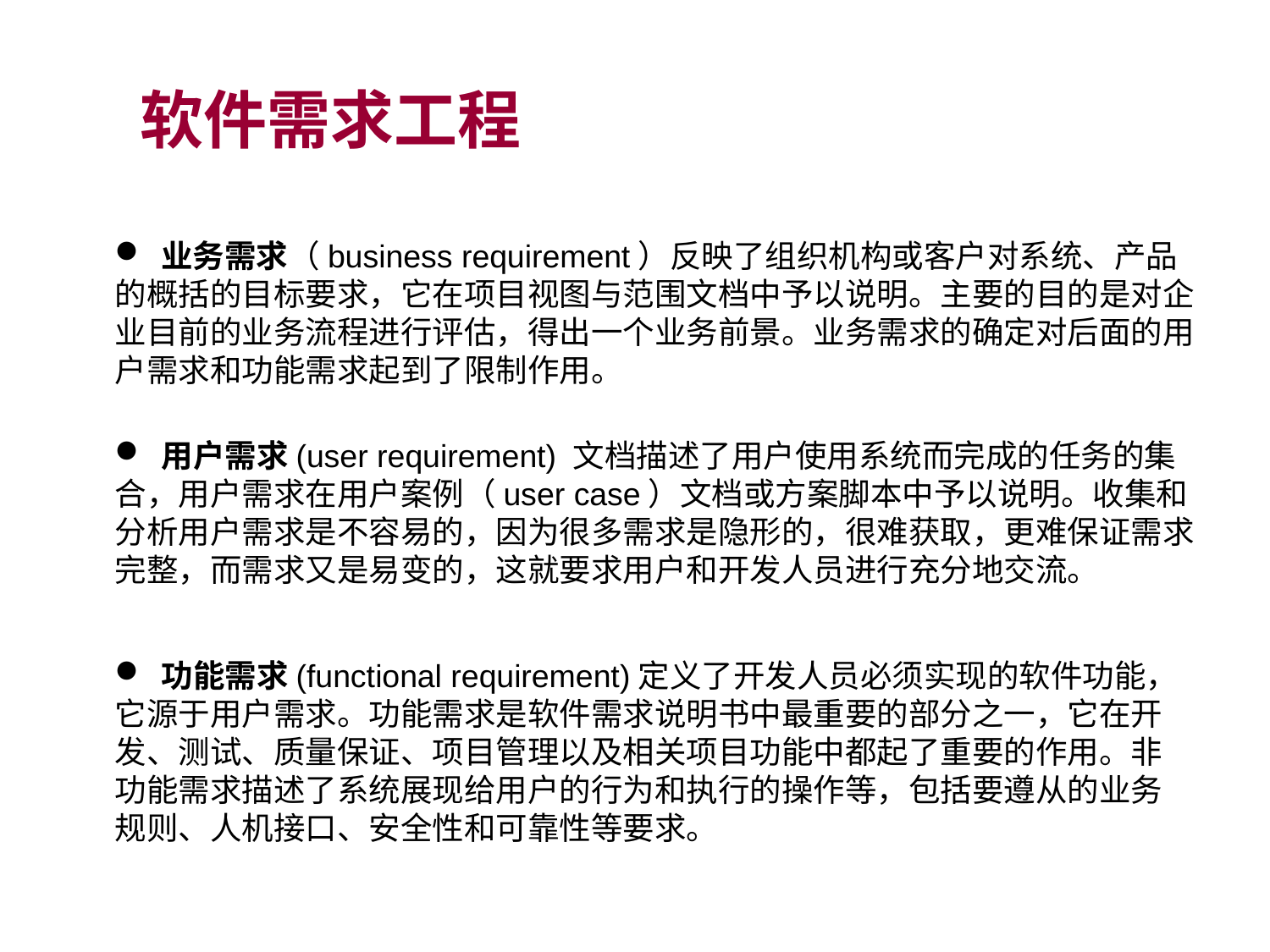

软件需求工程
 业务需求（business requirement）反映了组织机构或客户对系统、产品的概括的目标要求，它在项目视图与范围文档中予以说明。主要的目的是对企业目前的业务流程进行评估，得出一个业务前景。业务需求的确定对后面的用户需求和功能需求起到了限制作用。
 用户需求(user requirement) 文档描述了用户使用系统而完成的任务的集合，用户需求在用户案例（user case）文档或方案脚本中予以说明。收集和分析用户需求是不容易的，因为很多需求是隐形的，很难获取，更难保证需求完整，而需求又是易变的，这就要求用户和开发人员进行充分地交流。

 功能需求(functional requirement)定义了开发人员必须实现的软件功能，它源于用户需求。功能需求是软件需求说明书中最重要的部分之一，它在开发、测试、质量保证、项目管理以及相关项目功能中都起了重要的作用。非功能需求描述了系统展现给用户的行为和执行的操作等，包括要遵从的业务规则、人机接口、安全性和可靠性等要求。